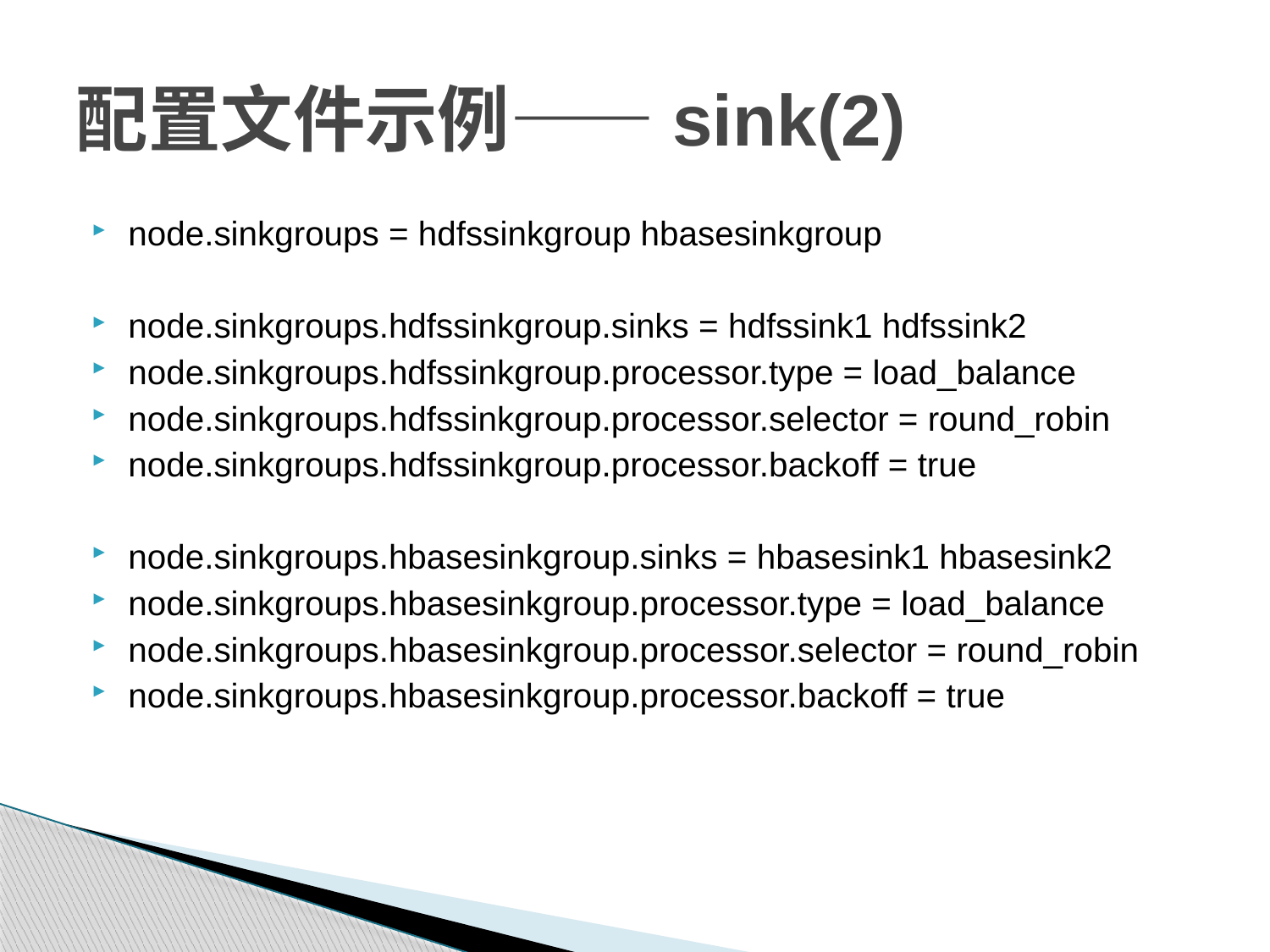

# 配置文件示例——sink(2)
node.sinkgroups = hdfssinkgroup hbasesinkgroup

node.sinkgroups.hdfssinkgroup.sinks = hdfssink1 hdfssink2
node.sinkgroups.hdfssinkgroup.processor.type = load_balance
node.sinkgroups.hdfssinkgroup.processor.selector = round_robin
node.sinkgroups.hdfssinkgroup.processor.backoff = true

node.sinkgroups.hbasesinkgroup.sinks = hbasesink1 hbasesink2
node.sinkgroups.hbasesinkgroup.processor.type = load_balance
node.sinkgroups.hbasesinkgroup.processor.selector = round_robin
node.sinkgroups.hbasesinkgroup.processor.backoff = true